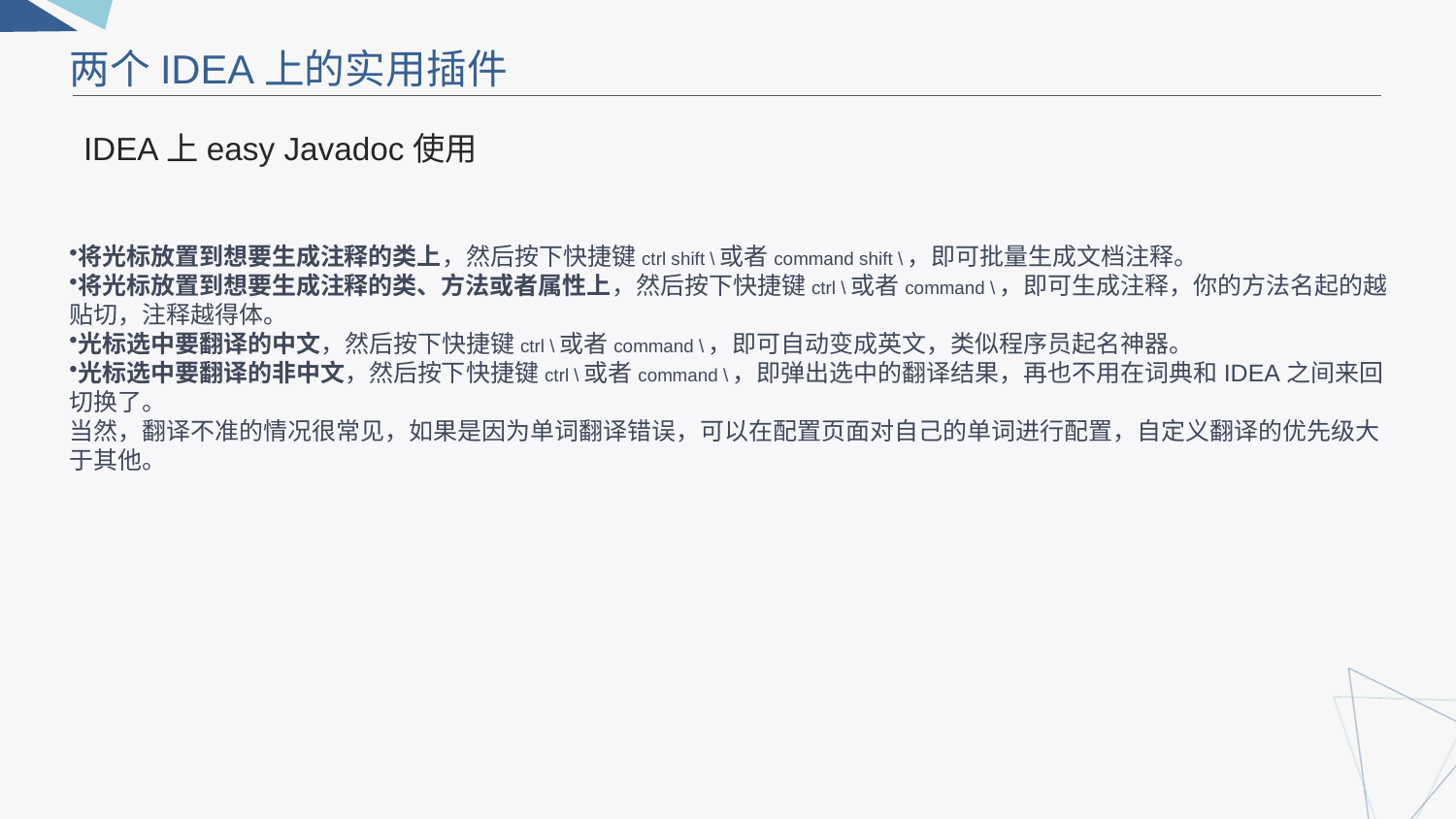

两个IDEA上的实用插件
IDEA上easy Javadoc使用

将光标放置到想要生成注释的类上，然后按下快捷键ctrl shift \或者command shift \，即可批量生成文档注释。
将光标放置到想要生成注释的类、方法或者属性上，然后按下快捷键ctrl \或者command \，即可生成注释，你的方法名起的越贴切，注释越得体。
光标选中要翻译的中文，然后按下快捷键ctrl \或者command \，即可自动变成英文，类似程序员起名神器。
光标选中要翻译的非中文，然后按下快捷键ctrl \或者command \，即弹出选中的翻译结果，再也不用在词典和IDEA之间来回切换了。
当然，翻译不准的情况很常见，如果是因为单词翻译错误，可以在配置页面对自己的单词进行配置，自定义翻译的优先级大于其他。